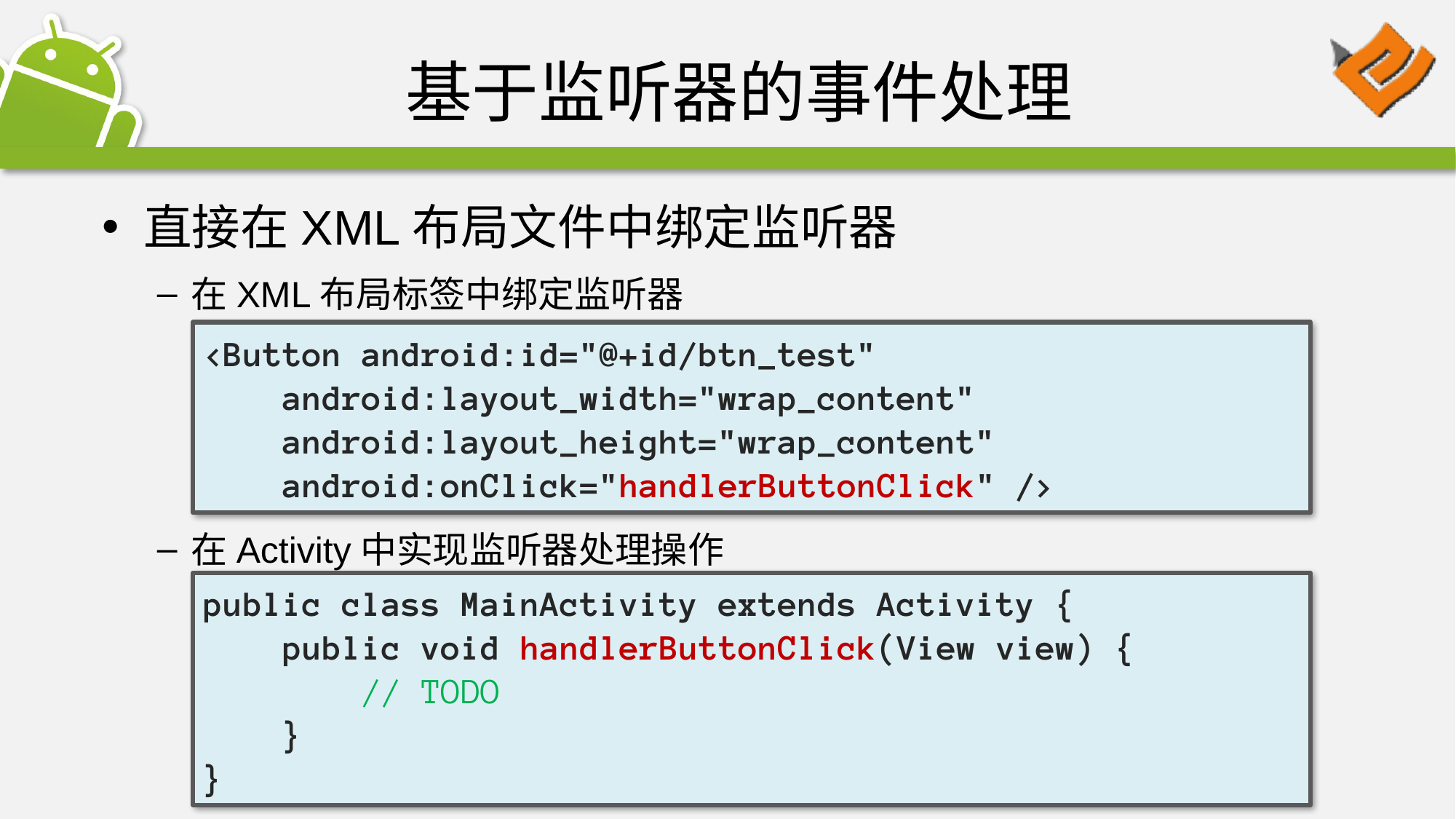

# 基于监听器的事件处理
直接在XML布局文件中绑定监听器
在XML布局标签中绑定监听器

在Activity中实现监听器处理操作
<Button android:id="@+id/btn_test"
    android:layout_width="wrap_content"
    android:layout_height="wrap_content"
    android:onClick="handlerButtonClick" />
public class MainActivity extends Activity {
    public void handlerButtonClick(View view) {
        // TODO
    }
}